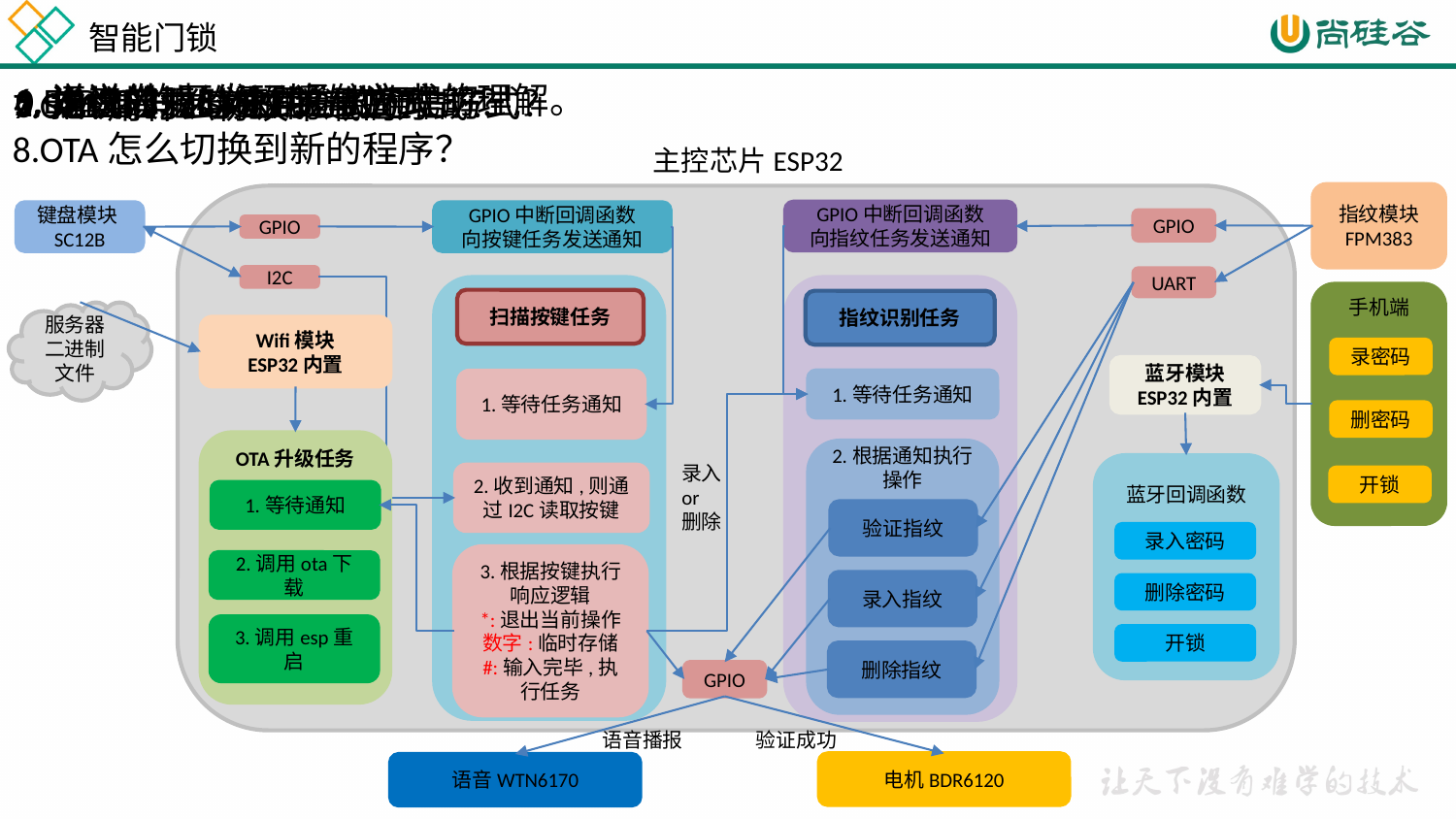

智能门锁
0.ESP32的开发环境与方式
6.说说你对UART通信方式的理解。
2.语音芯片的使用方式？
5.说说对I2C通信方式的理解？
4.指纹模块与ESP32的通信方式？
1.电机的驱动方式？
3.SC12B与ESP32的通信方式？
7.OTA用什么协议下载的？
8.OTA怎么切换到新的程序？
主控芯片ESP32

指纹模块
FPM383

GPIO中断回调函数
向指纹任务发送通知
键盘模块SC12B
GPIO中断回调函数
向按键任务发送通知
GPIO
GPIO
I2C
UART

手机端

扫描按键任务
指纹识别任务
服务器
二进制文件
Wifi模块
ESP32内置
录密码
蓝牙模块
ESP32内置
1.等待任务通知
1.等待任务通知
删密码
OTA升级任务

2.根据通知执行操作

录入
or
删除
蓝牙回调函数

2.收到通知,则通过I2C读取按键
开锁
1.等待通知
验证指纹
录入密码
3.根据按键执行 响应逻辑
*:退出当前操作
数字:临时存储
#:输入完毕,执行任务
2.调用ota下载
录入指纹
删除密码
3.调用esp重启
开锁
删除指纹
GPIO
语音播报
验证成功
电机BDR6120
语音WTN6170